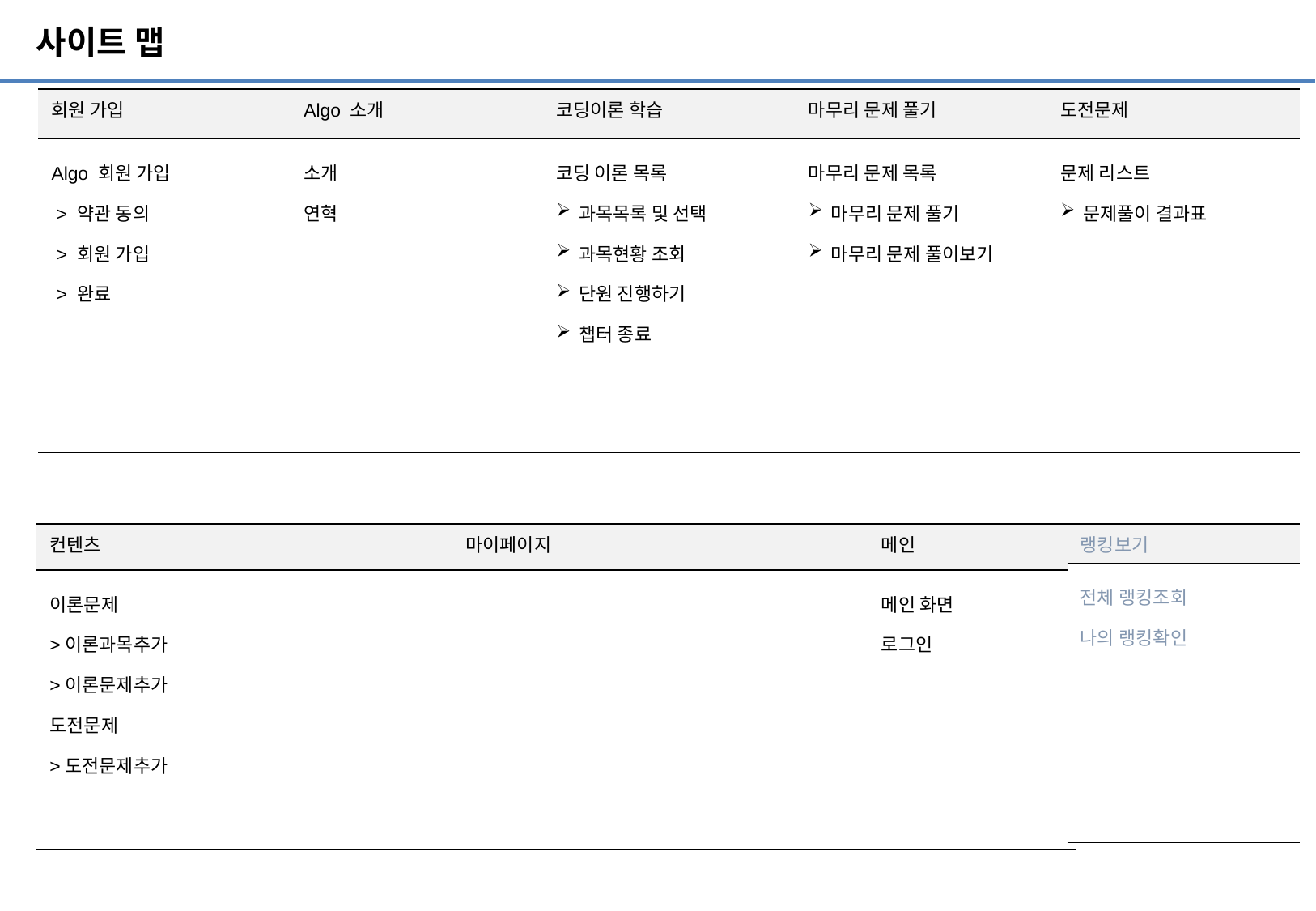

사이트 맵
| 회원 가입 | Algo 소개 | 코딩이론 학습 | 마무리 문제 풀기 | 도전문제 |
| --- | --- | --- | --- | --- |
| Algo 회원 가입 > 약관 동의 > 회원 가입 > 완료 | 소개 연혁 | 코딩 이론 목록 과목목록 및 선택 과목현황 조회 단원 진행하기 챕터 종료 | 마무리 문제 목록 마무리 문제 풀기 마무리 문제 풀이보기 | 문제 리스트 문제풀이 결과표 |
| 컨텐츠 |  | 마이페이지 |  | 메인 |
| --- | --- | --- | --- | --- |
| 이론문제 >이론과목추가 >이론문제추가 도전문제 >도전문제추가 |  |  |  | 메인 화면 로그인 |
| 랭킹보기 |
| --- |
| 전체 랭킹조회 나의 랭킹확인 |